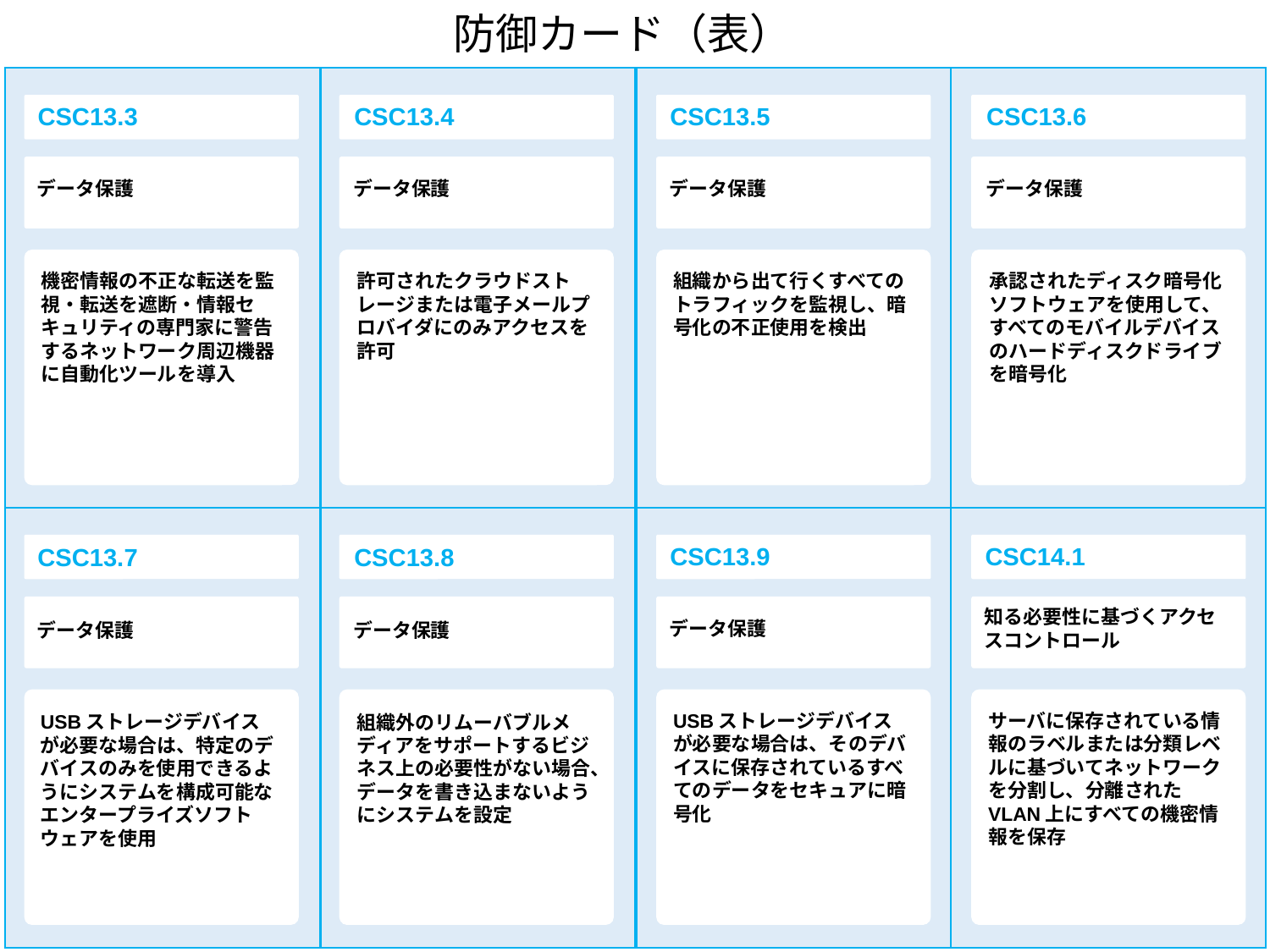

防御カード（表）

CSC13.3

CSC13.4

CSC13.5

CSC13.6

データ保護
データ保護
データ保護
データ保護

機密情報の不正な転送を監視・転送を遮断・情報セキュリティの専門家に警告するネットワーク周辺機器に自動化ツールを導入
許可されたクラウドストレージまたは電子メールプロバイダにのみアクセスを許可
組織から出て行くすべてのトラフィックを監視し、暗号化の不正使用を検出
承認されたディスク暗号化ソフトウェアを使用して、すべてのモバイルデバイスのハードディスクドライブを暗号化

CSC13.9

CSC14.1
CSC13.7
CSC13.8

知る必要性に基づくアクセスコントロール
データ保護
データ保護
データ保護

USBストレージデバイスが必要な場合は、そのデバイスに保存されているすべてのデータをセキュアに暗号化
サーバに保存されている情報のラベルまたは分類レベルに基づいてネットワークを分割し、分離されたVLAN上にすべての機密情報を保存
USBストレージデバイスが必要な場合は、特定のデバイスのみを使用できるようにシステムを構成可能なエンタープライズソフトウェアを使用
組織外のリムーバブルメディアをサポートするビジネス上の必要性がない場合、データを書き込まないようにシステムを設定